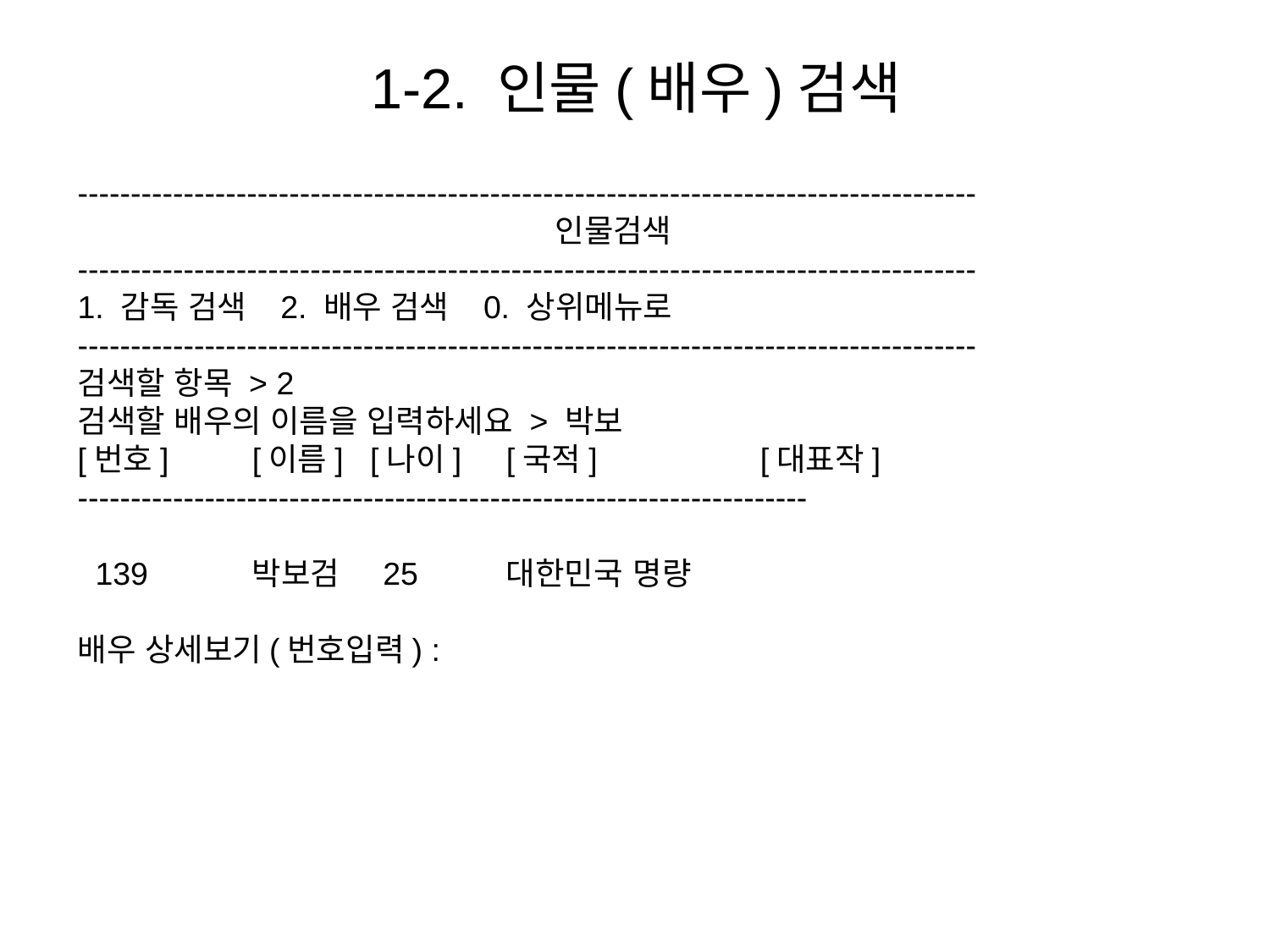

1-2. 인물(배우)검색
-------------------------------------------------------------------------------------
			          인물검색
-------------------------------------------------------------------------------------
1. 감독 검색   2. 배우 검색   0. 상위메뉴로
-------------------------------------------------------------------------------------
검색할 항목 > 2
검색할 배우의 이름을 입력하세요 > 박보
[번호]	[이름]   [나이]	[국적]		[대표작]
---------------------------------------------------------------------

  139	박보검    25	대한민국	명량

배우 상세보기(번호입력) :